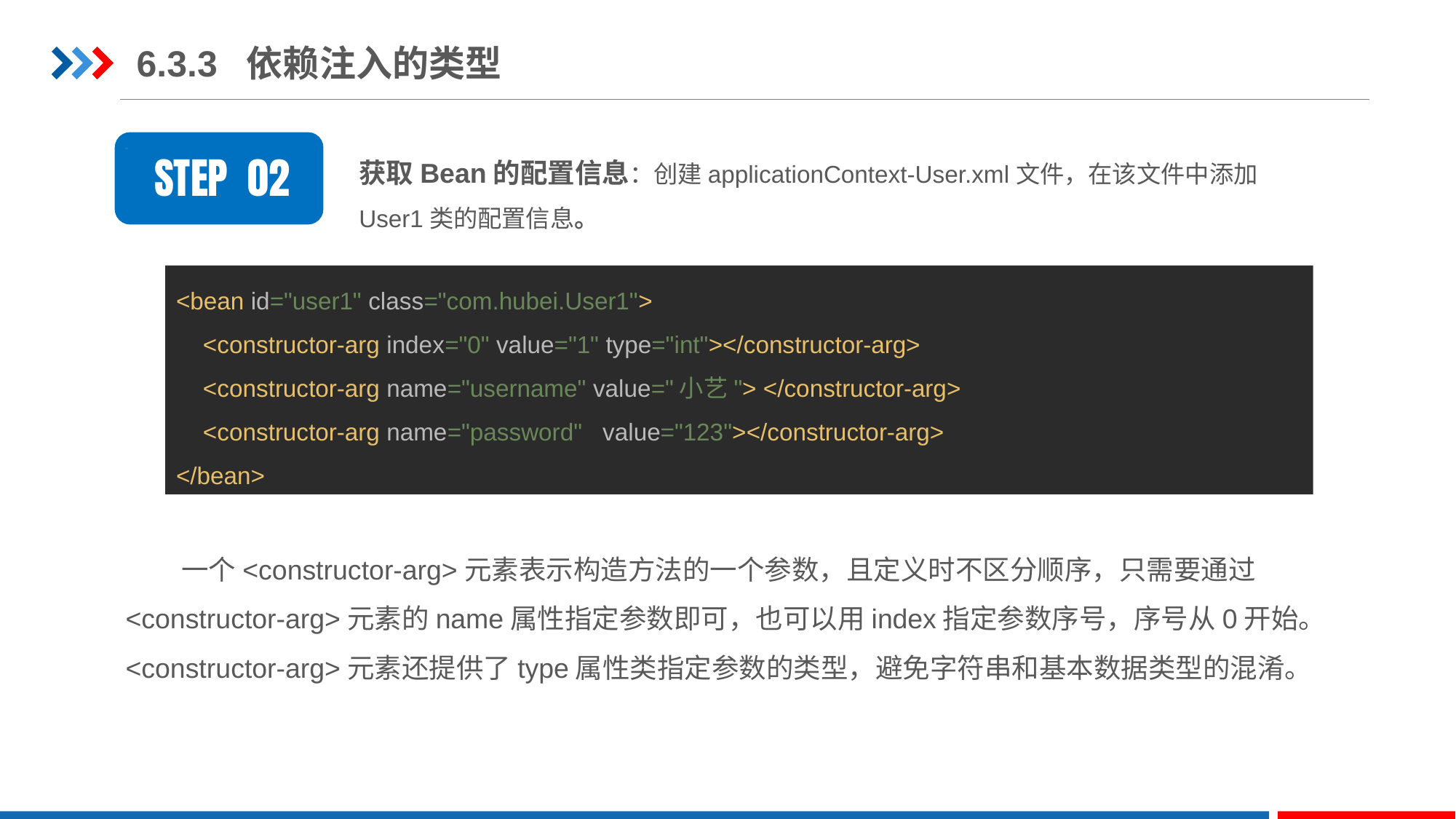

6.3.3  依赖注入的类型

获取Bean的配置信息：创建applicationContext-User.xml文件，在该文件中添加User1类的配置信息。
STEP  02
<bean id="user1" class="com.hubei.User1">
    <constructor-arg index="0" value="1" type="int"></constructor-arg>
    <constructor-arg name="username" value="小艺"> </constructor-arg>
    <constructor-arg name="password"   value="123"></constructor-arg>
</bean>
        一个<constructor-arg>元素表示构造方法的一个参数，且定义时不区分顺序，只需要通过<constructor-arg>元素的name属性指定参数即可，也可以用index指定参数序号，序号从0开始。<constructor-arg>元素还提供了type属性类指定参数的类型，避免字符串和基本数据类型的混淆。